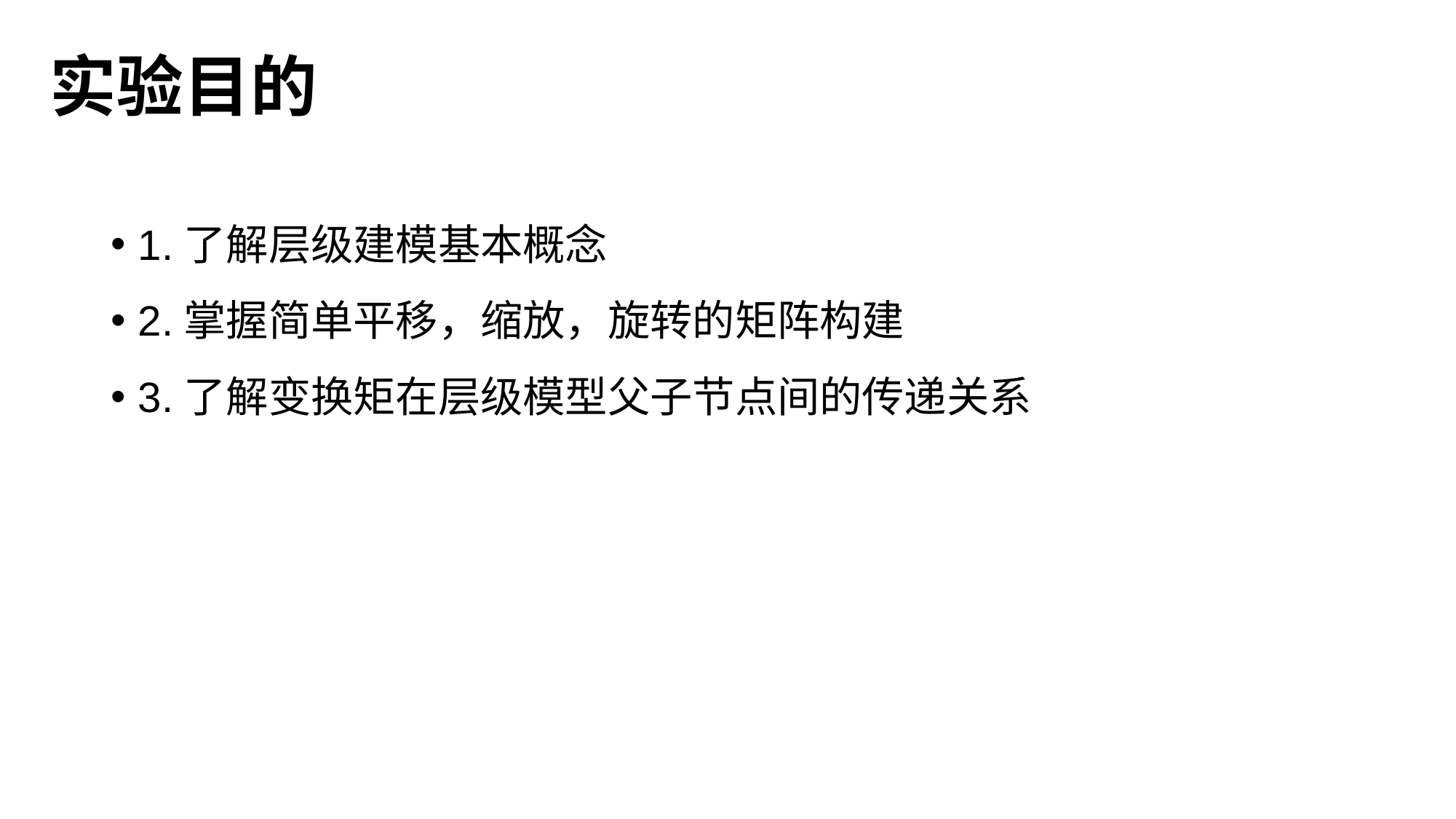

实验目的
1.了解层级建模基本概念
2.掌握简单平移，缩放，旋转的矩阵构建
3.了解变换矩在层级模型父子节点间的传递关系